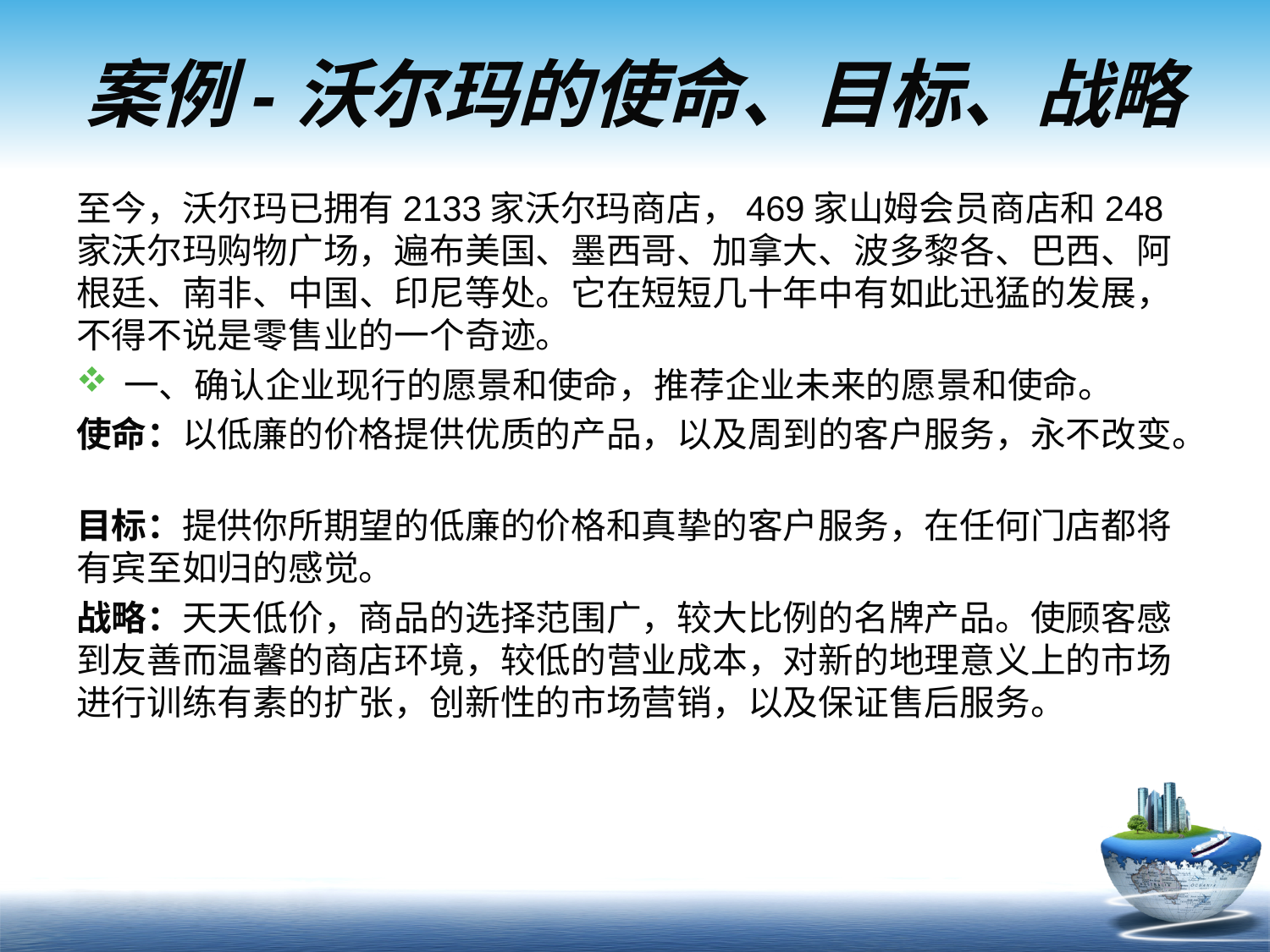

# 案例-沃尔玛的使命、目标、战略
至今，沃尔玛已拥有2133家沃尔玛商店，469家山姆会员商店和248家沃尔玛购物广场，遍布美国、墨西哥、加拿大、波多黎各、巴西、阿根廷、南非、中国、印尼等处。它在短短几十年中有如此迅猛的发展，不得不说是零售业的一个奇迹。
一、确认企业现行的愿景和使命，推荐企业未来的愿景和使命。
使命：以低廉的价格提供优质的产品，以及周到的客户服务，永不改变。
目标：提供你所期望的低廉的价格和真挚的客户服务，在任何门店都将有宾至如归的感觉。
战略：天天低价，商品的选择范围广，较大比例的名牌产品。使顾客感到友善而温馨的商店环境，较低的营业成本，对新的地理意义上的市场进行训练有素的扩张，创新性的市场营销，以及保证售后服务。